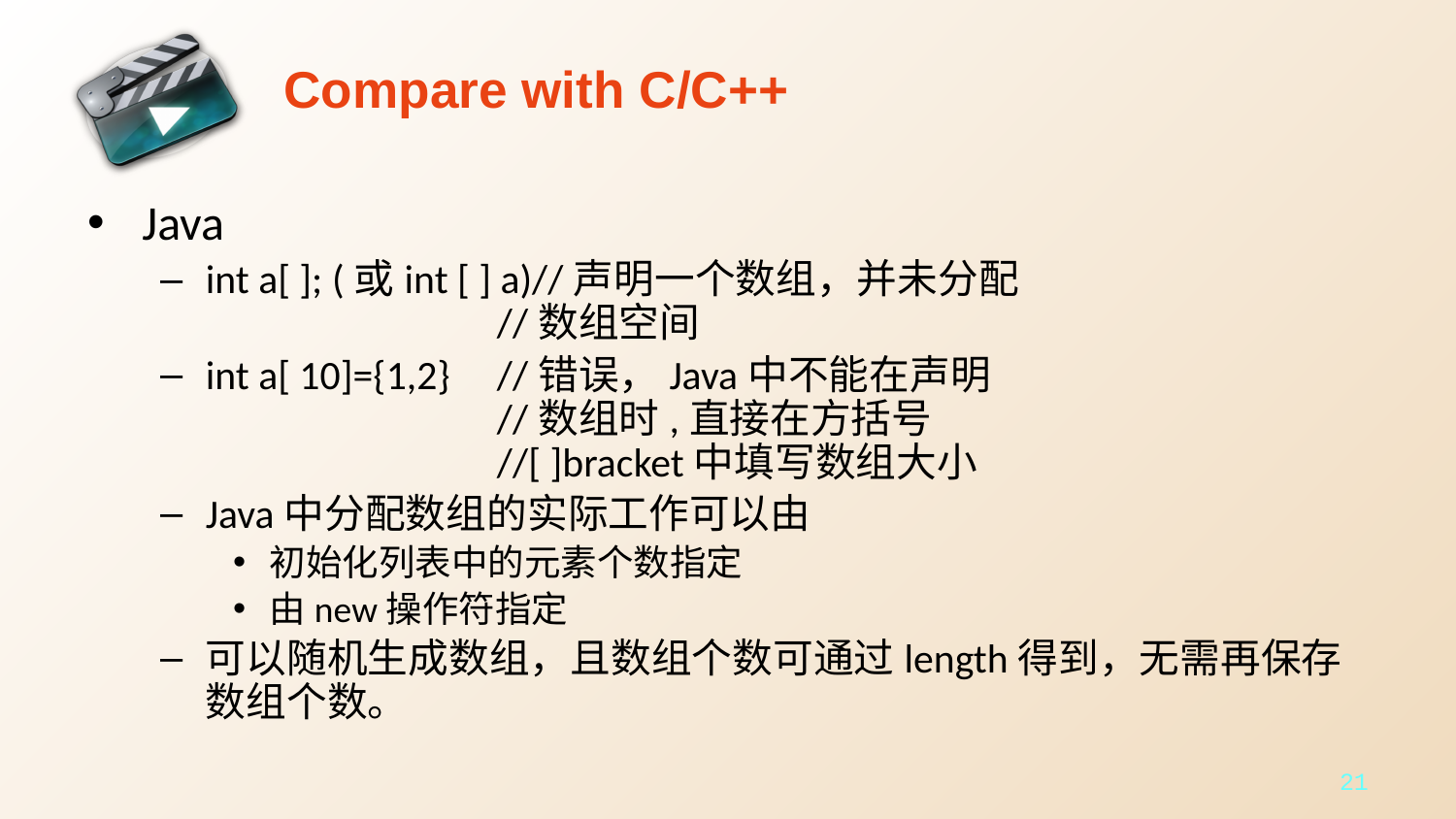

# Compare with C/C++
Java
int a[ ]; (或int [ ] a)//声明一个数组，并未分配				//数组空间
int a[ 10]={1,2}	//错误，Java中不能在声明				//数组时,直接在方括号					//[ ]bracket中填写数组大小
Java中分配数组的实际工作可以由
初始化列表中的元素个数指定
由new操作符指定
可以随机生成数组，且数组个数可通过length得到，无需再保存数组个数。
21